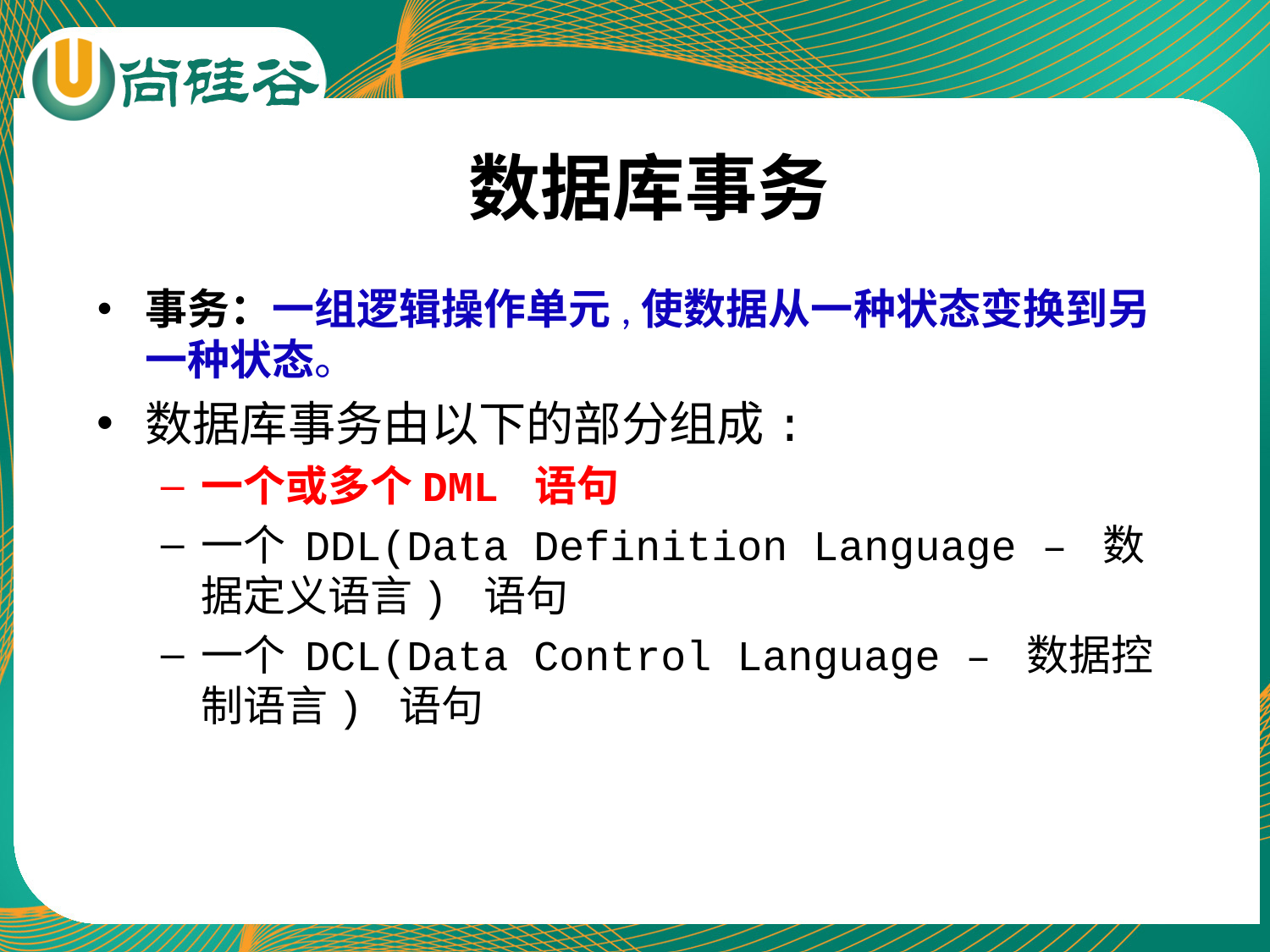

# 数据库事务
事务：一组逻辑操作单元,使数据从一种状态变换到另一种状态。
数据库事务由以下的部分组成:
一个或多个DML 语句
一个 DDL(Data Definition Language – 数据定义语言) 语句
一个 DCL(Data Control Language – 数据控制语言) 语句